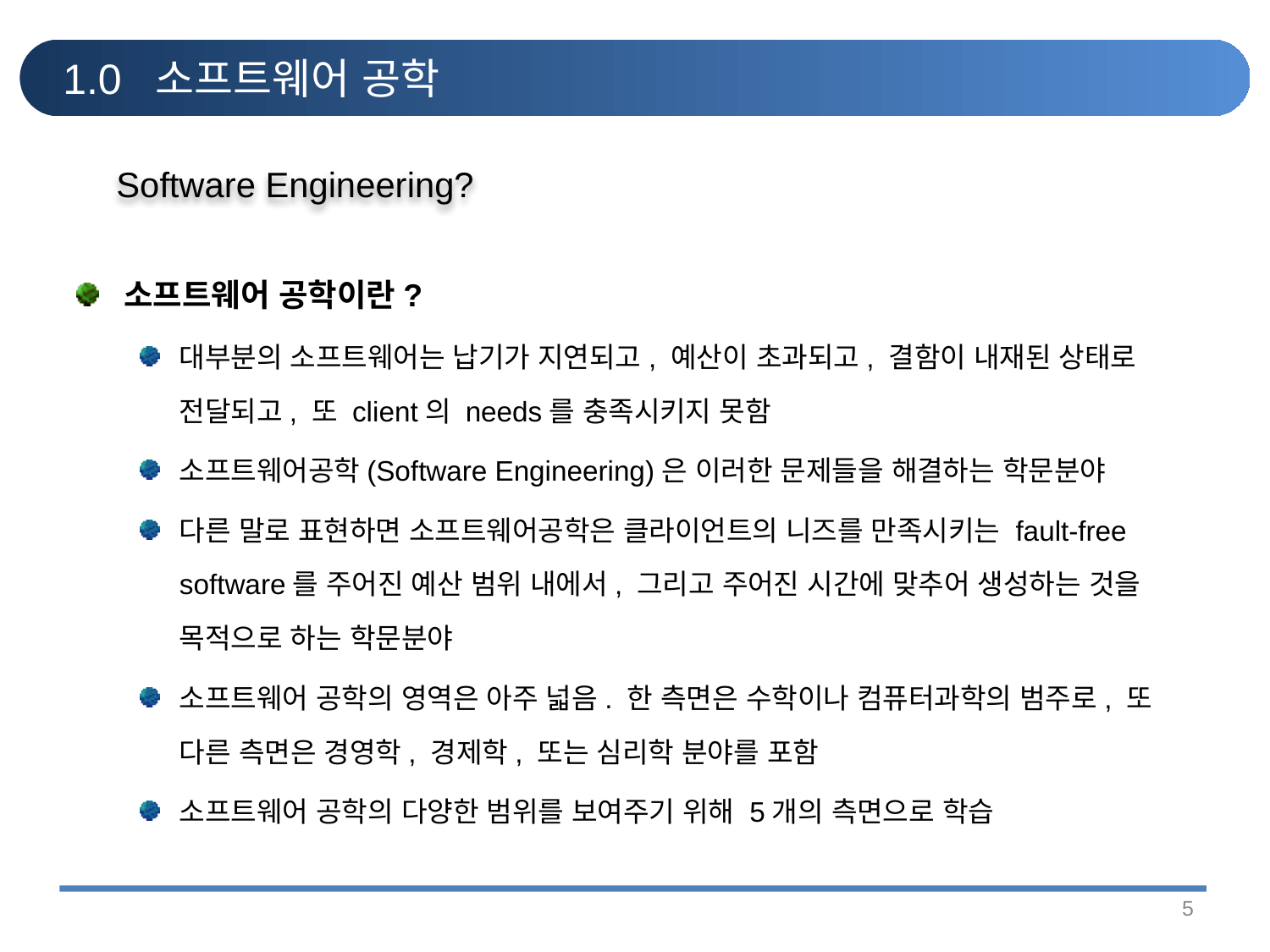

# 1.0  소프트웨어 공학
Software Engineering?
소프트웨어 공학이란?
대부분의 소프트웨어는 납기가 지연되고, 예산이 초과되고, 결함이 내재된 상태로 전달되고, 또 client의 needs를 충족시키지 못함
소프트웨어공학(Software Engineering)은 이러한 문제들을 해결하는 학문분야
다른 말로 표현하면 소프트웨어공학은 클라이언트의 니즈를 만족시키는 fault-free software를 주어진 예산 범위 내에서, 그리고 주어진 시간에 맞추어 생성하는 것을 목적으로 하는 학문분야
소프트웨어 공학의 영역은 아주 넓음. 한 측면은 수학이나 컴퓨터과학의 범주로, 또 다른 측면은 경영학, 경제학, 또는 심리학 분야를 포함
소프트웨어 공학의 다양한 범위를 보여주기 위해 5개의 측면으로 학습
5